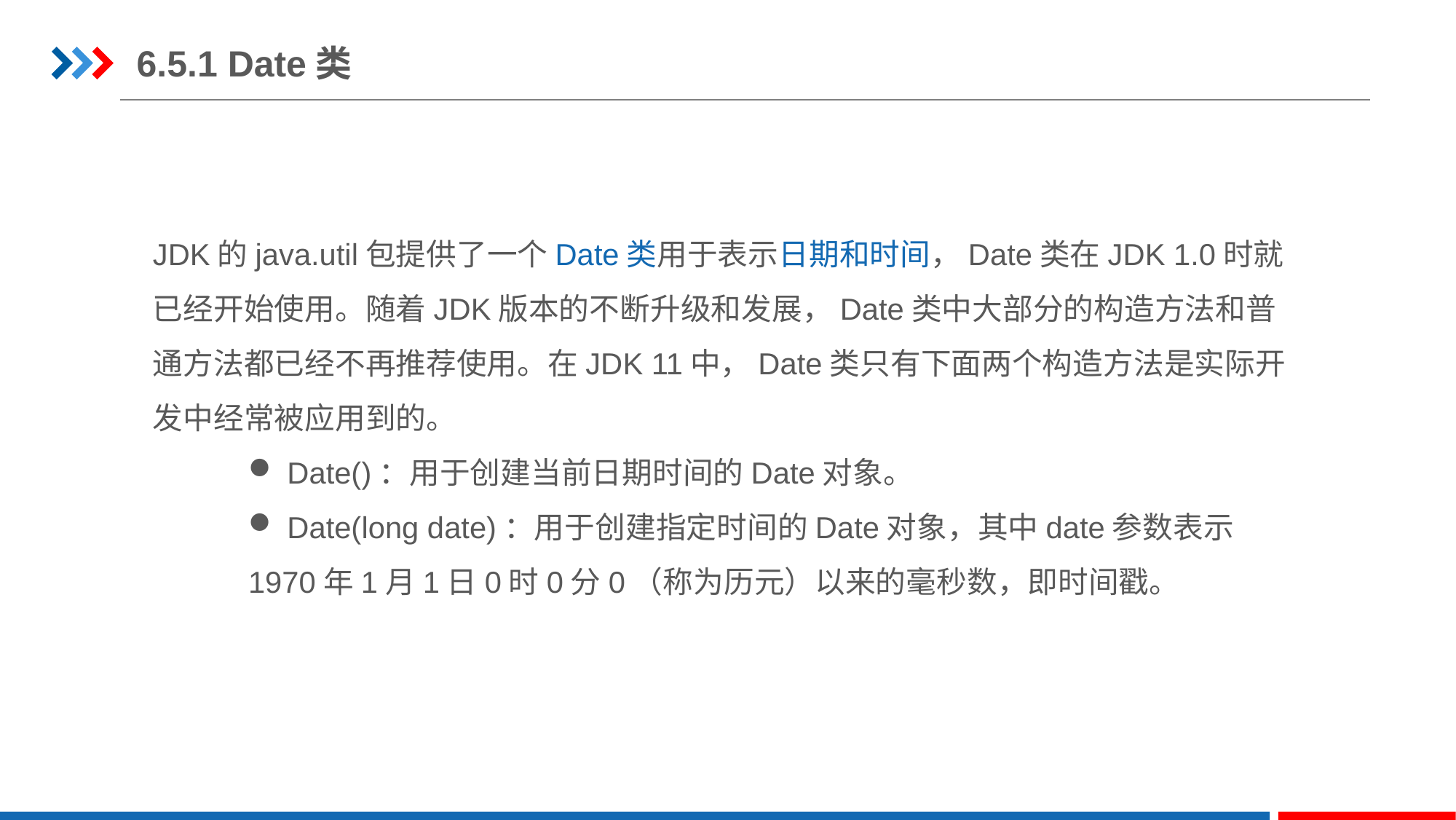

6.5.1 Date类
JDK的java.util包提供了一个Date类用于表示日期和时间，Date类在JDK 1.0时就已经开始使用。随着JDK版本的不断升级和发展，Date类中大部分的构造方法和普通方法都已经不再推荐使用。在JDK 11中，Date类只有下面两个构造方法是实际开发中经常被应用到的。
 Date()：用于创建当前日期时间的Date对象。
 Date(long date)：用于创建指定时间的Date对象，其中date参数表示1970年1月1日0时0分0（称为历元）以来的毫秒数，即时间戳。